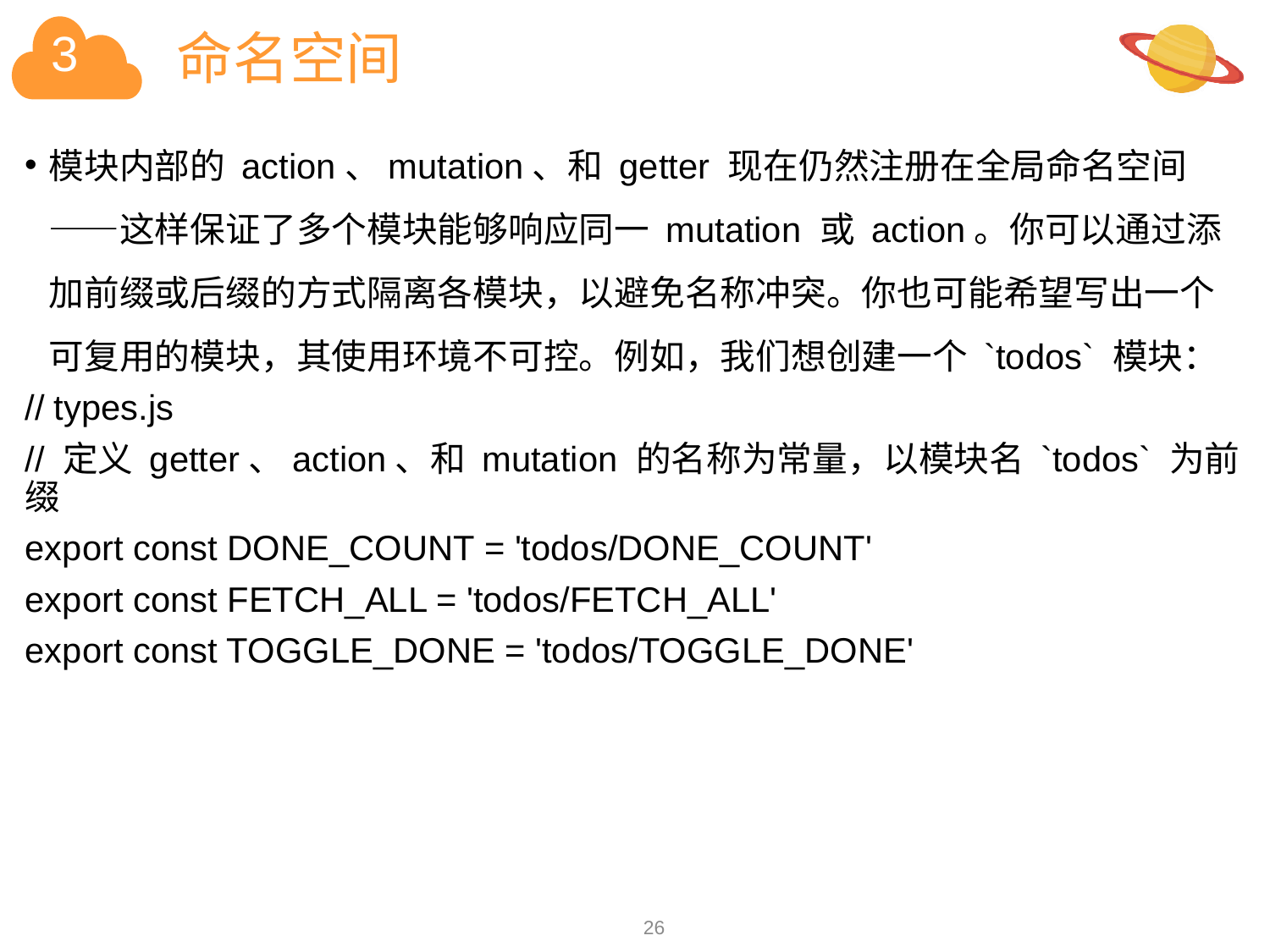

# 命名空间
模块内部的 action、mutation、和 getter 现在仍然注册在全局命名空间——这样保证了多个模块能够响应同一 mutation 或 action。你可以通过添加前缀或后缀的方式隔离各模块，以避免名称冲突。你也可能希望写出一个可复用的模块，其使用环境不可控。例如，我们想创建一个 `todos` 模块：
// types.js
// 定义 getter、action、和 mutation 的名称为常量，以模块名 `todos` 为前缀
export const DONE_COUNT = 'todos/DONE_COUNT'
export const FETCH_ALL = 'todos/FETCH_ALL'
export const TOGGLE_DONE = 'todos/TOGGLE_DONE'
26